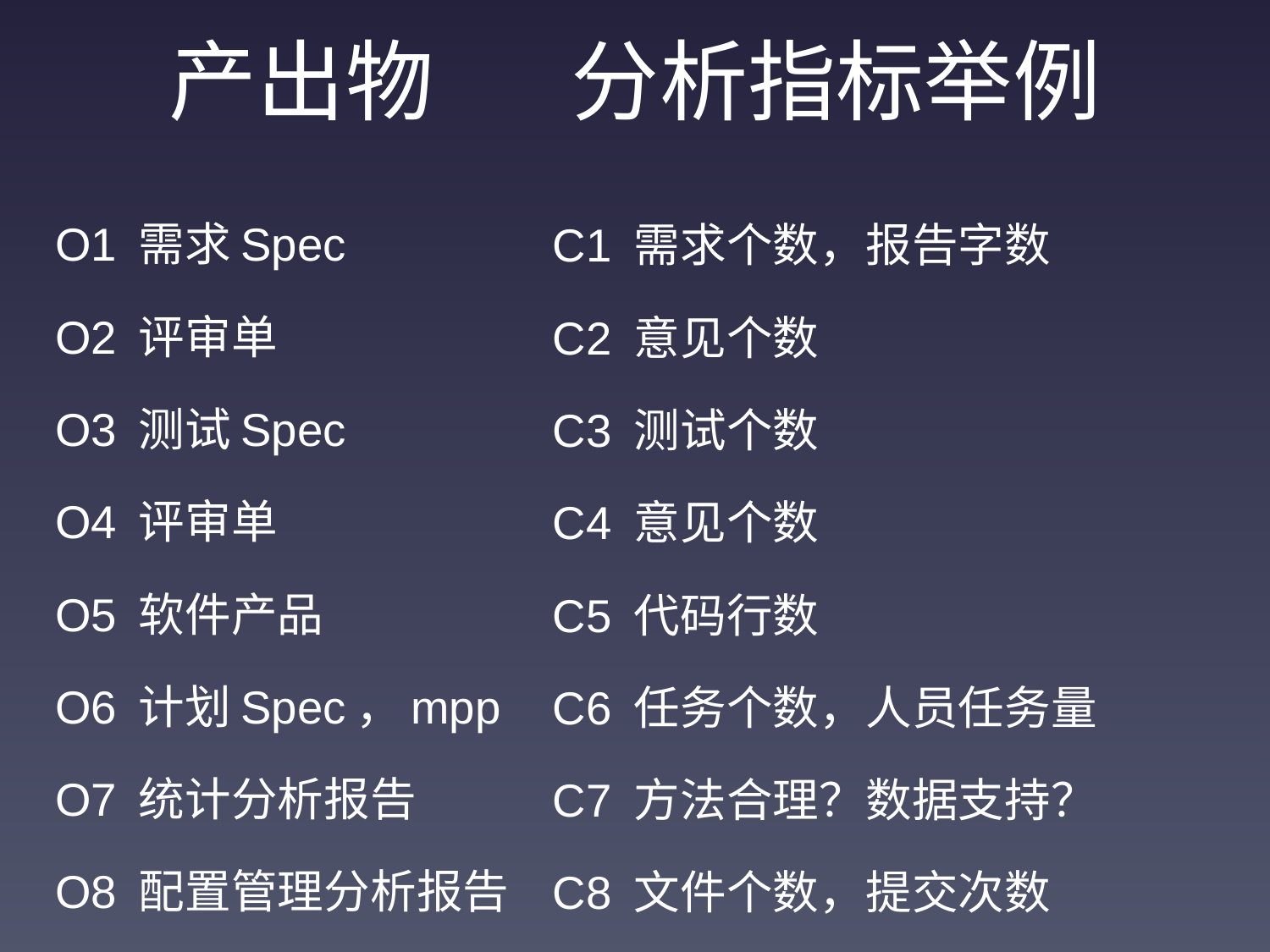

# 产出物       分析指标举例
O1 需求Spec
O2 评审单
O3 测试Spec
O4 评审单
O5 软件产品
O6 计划Spec，mpp
O7 统计分析报告
O8 配置管理分析报告
C1 需求个数，报告字数
C2 意见个数
C3 测试个数
C4 意见个数
C5 代码行数
C6 任务个数，人员任务量
C7 方法合理？数据支持？
C8 文件个数，提交次数